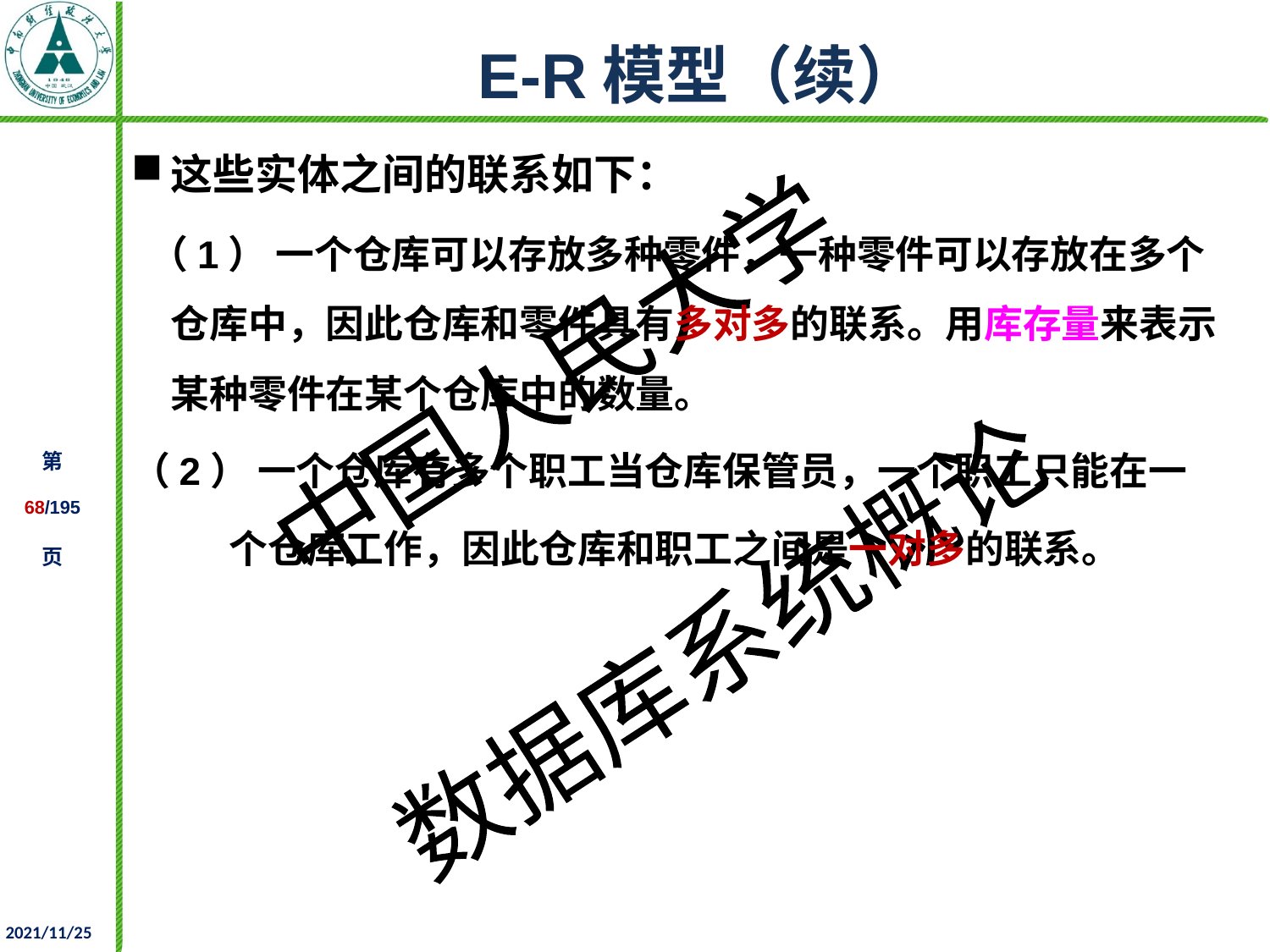

# E-R模型（续）
这些实体之间的联系如下：
 （1） 一个仓库可以存放多种零件，一种零件可以存放在多个  仓库中，因此仓库和零件具有多对多的联系。用库存量来表示某种零件在某个仓库中的数量。
（2） 一个仓库有多个职工当仓库保管员，一个职工只能在一
          个仓库工作，因此仓库和职工之间是一对多的联系。
2021/11/25